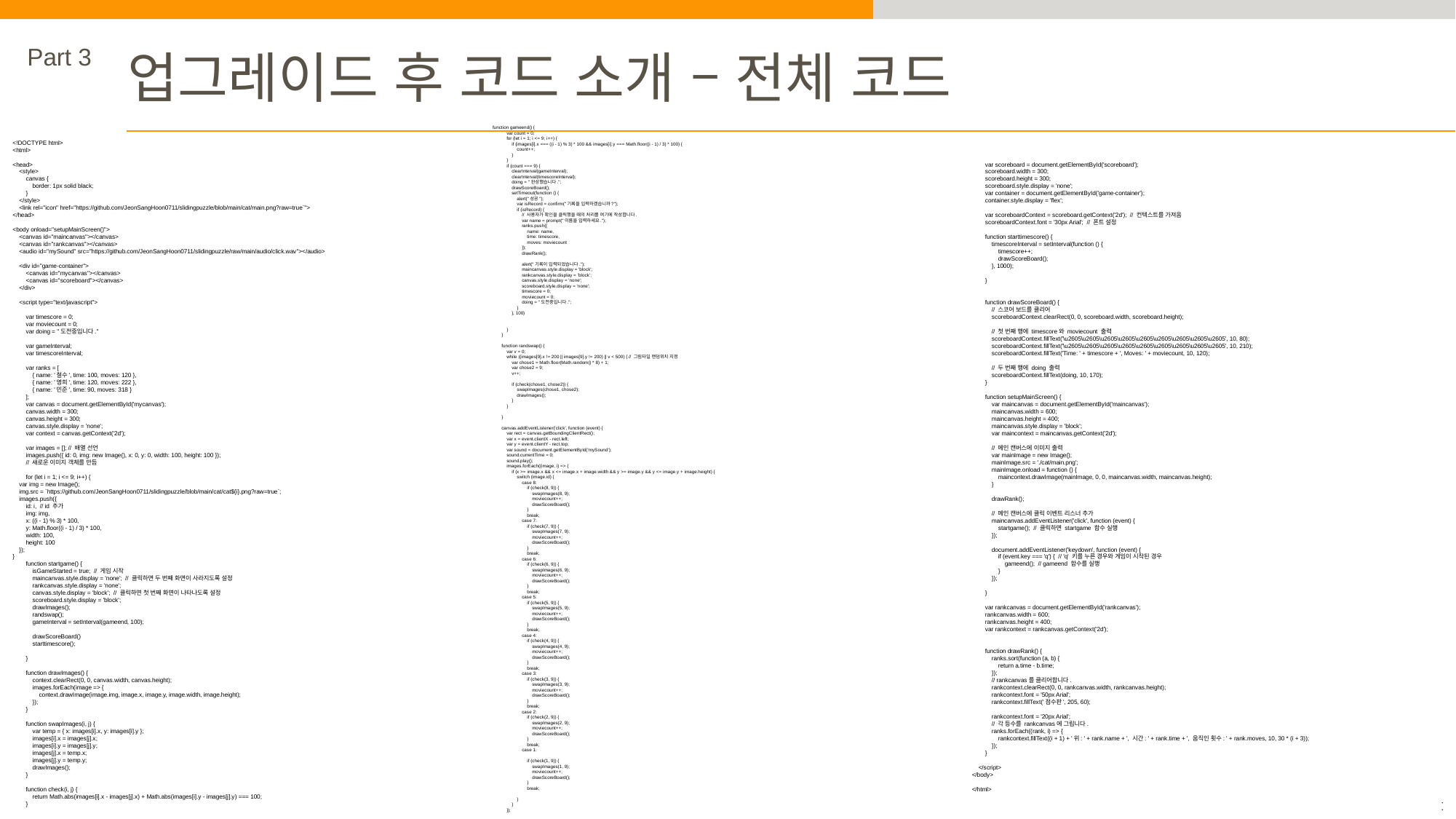

Part 3
업그레이드 후 코드 소개 – 전체 코드

        var scoreboard = document.getElementById('scoreboard');
        scoreboard.width = 300;
        scoreboard.height = 300;
        scoreboard.style.display = 'none';
        var container = document.getElementById('game-container');
        container.style.display = 'flex';

        var scoreboardContext = scoreboard.getContext('2d');  // 컨텍스트를 가져옴
        scoreboardContext.font = '30px Arial';  // 폰트 설정

        function starttimescore() {
            timescoreInterval = setInterval(function () {
                timescore++;
                drawScoreBoard();
            }, 1000);

        }

        function drawScoreBoard() {
            // 스코어 보드를 클리어
            scoreboardContext.clearRect(0, 0, scoreboard.width, scoreboard.height);

            // 첫 번째 행에 timescore와 moviecount 출력
            scoreboardContext.fillText('\u2605\u2605\u2605\u2605\u2605\u2605\u2605\u2605\u2605', 10, 80);
            scoreboardContext.fillText('\u2605\u2605\u2605\u2605\u2605\u2605\u2605\u2605\u2605', 10, 210);
            scoreboardContext.fillText('Time: ' + timescore + ', Moves: ' + moviecount, 10, 120);

            // 두 번째 행에 doing 출력
            scoreboardContext.fillText(doing, 10, 170);
        }

        function setupMainScreen() {
            var maincanvas = document.getElementById('maincanvas');
            maincanvas.width = 600;
            maincanvas.height = 400;
            maincanvas.style.display = 'block';
            var maincontext = maincanvas.getContext('2d');

            // 메인 캔버스에 이미지 출력
            var mainImage = new Image();
            mainImage.src = './cat/main.png';
            mainImage.onload = function () {
                maincontext.drawImage(mainImage, 0, 0, maincanvas.width, maincanvas.height);
            }

            drawRank();

            // 메인 캔버스에 클릭 이벤트 리스너 추가
            maincanvas.addEventListener('click', function (event) {
                startgame();  // 클릭하면 startgame 함수 실행
            });

            document.addEventListener('keydown', function (event) {
                if (event.key === 'q') {  // 'q' 키를 누른 경우와 게임이 시작된 경우
                    gameend();  // gameend 함수를 실행
                }
            });

        }

        var rankcanvas = document.getElementById('rankcanvas');
        rankcanvas.width = 600;
        rankcanvas.height = 400;
        var rankcontext = rankcanvas.getContext('2d');

        function drawRank() {
            ranks.sort(function (a, b) {
                return a.time - b.time;
            });
            // rankcanvas를 클리어합니다.
            rankcontext.clearRect(0, 0, rankcanvas.width, rankcanvas.height);
            rankcontext.font = '50px Arial';
            rankcontext.fillText('점수판', 205, 60);

            rankcontext.font = '20px Arial';
            // 각 등수를 rankcanvas에 그립니다.
            ranks.forEach((rank, i) => {
                rankcontext.fillText((i + 1) + '위: ' + rank.name + ', 시간: ' + rank.time + ', 움직인 횟수: ' + rank.moves, 10, 30 * (i + 3));
            });
        }

    </script>
</body>

</html>

<!DOCTYPE html>
<html>

<head>
    <style>
        canvas {
            border: 1px solid black;
        }
    </style>
    <link rel="icon" href="https://github.com/JeonSangHoon0711/slidingpuzzle/blob/main/cat/main.png?raw=true`">
</head>

<body onload="setupMainScreen()">
    <canvas id="maincanvas"></canvas>
    <canvas id="rankcanvas"></canvas>
    <audio id="mySound" src="https://github.com/JeonSangHoon0711/slidingpuzzle/raw/main/audio/click.wav"></audio>

    <div id="game-container">
        <canvas id="mycanvas"></canvas>
        <canvas id="scoreboard"></canvas>
    </div>

    <script type="text/javascript">

        var timescore = 0;
        var moviecount = 0;
        var doing = "도전중입니다."

        var gameInterval;
        var timescoreInterval;

        var ranks = [
            { name: '철수', time: 100, moves: 120 },
            { name: '영희', time: 120, moves: 222 },
            { name: '민준', time: 90, moves: 318 }
        ];
        var canvas = document.getElementById('mycanvas');
        canvas.width = 300;
        canvas.height = 300;
        canvas.style.display = 'none';
        var context = canvas.getContext('2d');

        var images = []; // 배열 선언
        images.push({ id: 0, img: new Image(), x: 0, y: 0, width: 100, height: 100 });
        // 새로운 이미지 객체를 만듬

        for (let i = 1; i <= 9; i++) {
    var img = new Image();
    img.src = `https://github.com/JeonSangHoon0711/slidingpuzzle/blob/main/cat/cat${i}.png?raw=true`;
    images.push({
        id: i,  // id 추가
        img: img,
        x: ((i - 1) % 3) * 100,
        y: Math.floor((i - 1) / 3) * 100,
        width: 100,
        height: 100
    });
}
        function startgame() {
            isGameStarted = true;  // 게임 시작
            maincanvas.style.display = 'none';  // 클릭하면 두 번째 화면이 사라지도록 설정
            rankcanvas.style.display = 'none';
            canvas.style.display = 'block';  // 클릭하면 첫 번째 화면이 나타나도록 설정
            scoreboard.style.display = 'block';
            drawImages();
            randswap();
            gameInterval = setInterval(gameend, 100);

            drawScoreBoard()
            starttimescore();

        }

        function drawImages() {
            context.clearRect(0, 0, canvas.width, canvas.height);
            images.forEach(image => {
                context.drawImage(image.img, image.x, image.y, image.width, image.height);
            });
        }

        function swapImages(i, j) {
            var temp = { x: images[i].x, y: images[i].y };
            images[i].x = images[j].x;
            images[i].y = images[j].y;
            images[j].x = temp.x;
            images[j].y = temp.y;
            drawImages();
        }

        function check(i, j) {
            return Math.abs(images[i].x - images[j].x) + Math.abs(images[i].y - images[j].y) === 100;
        }

 function gameend() {
            var count = 0;
            for (let i = 1; i <= 9; i++) {
                if (images[i].x === ((i - 1) % 3) * 100 && images[i].y === Math.floor((i - 1) / 3) * 100) {
                    count++;
                }
            }
            if (count === 9) {
                clearInterval(gameInterval);
                clearInterval(timescoreInterval);
                doing = "완성했습니다.";
                drawScoreBoard();
                setTimeout(function () {
                    alert("성공");
                    var isRecord = confirm("기록을 입력하겠습니까?");
                    if (isRecord) {
                        // 사용자가 확인을 클릭했을 때의 처리를 여기에 작성합니다.
                        var name = prompt("이름을 입력하세요.");
                        ranks.push({
                            name: name,
                            time: timescore,
                            moves: moviecount
                        });
                        drawRank();

                        alert("기록이 입력되었습니다.");
                        maincanvas.style.display = 'block';
                        rankcanvas.style.display = 'block';
                        canvas.style.display = 'none';
                        scoreboard.style.display = 'none';
                        timescore = 0;
                        moviecount = 0;
                        doing = "도전중입니다.";
                    }
                }, 100)

            }
        }

        function randswap() {
            var v = 0;
            while ((images[9].x != 200 || images[9].y != 200) || v < 500) { // 그림타일 랜덤위치 지정
                var chose1 = Math.floor(Math.random() * 8) + 1;
                var chose2 = 9;
                v++;

                if (check(chose1, chose2)) {
                    swapImages(chose1, chose2);
                    drawImages();
                }
            }

        }

        canvas.addEventListener('click', function (event) {
            var rect = canvas.getBoundingClientRect();
            var x = event.clientX - rect.left;
            var y = event.clientY - rect.top;
            var sound = document.getElementById('mySound');
            sound.currentTime = 0;
            sound.play();
            images.forEach((image, i) => {
                if (x >= image.x && x <= image.x + image.width && y >= image.y && y <= image.y + image.height) {
                    switch (image.id) {
                        case 8:
                            if (check(8, 9)) {
                                swapImages(8, 9);
                                moviecount++;
                                drawScoreBoard();
                            }
                            break;
                        case 7:
                            if (check(7, 9)) {
                                swapImages(7, 9);
                                moviecount++;
                                drawScoreBoard();
                            }
                            break;
                        case 6:
                            if (check(6, 9)) {
                                swapImages(6, 9);
                                moviecount++;
                                drawScoreBoard();
                            }
                            break;
                        case 5:
                            if (check(5, 9)) {
                                swapImages(5, 9);
                                moviecount++;
                                drawScoreBoard();
                            }
                            break;
                        case 4:
                            if (check(4, 9)) {
                                swapImages(4, 9);
                                moviecount++;
                                drawScoreBoard();
                            }
                            break;
                        case 3:
                            if (check(3, 9)) {
                                swapImages(3, 9);
                                moviecount++;
                                drawScoreBoard();
                            }
                            break;
                        case 2:
                            if (check(2, 9)) {
                                swapImages(2, 9);
                                moviecount++;
                                drawScoreBoard();
                            }
                            break;
                        case 1:

                            if (check(1, 9)) {
                                swapImages(1, 9);
                                moviecount++;
                                drawScoreBoard();
                            }
                            break;

                    }
                }
            });

        });